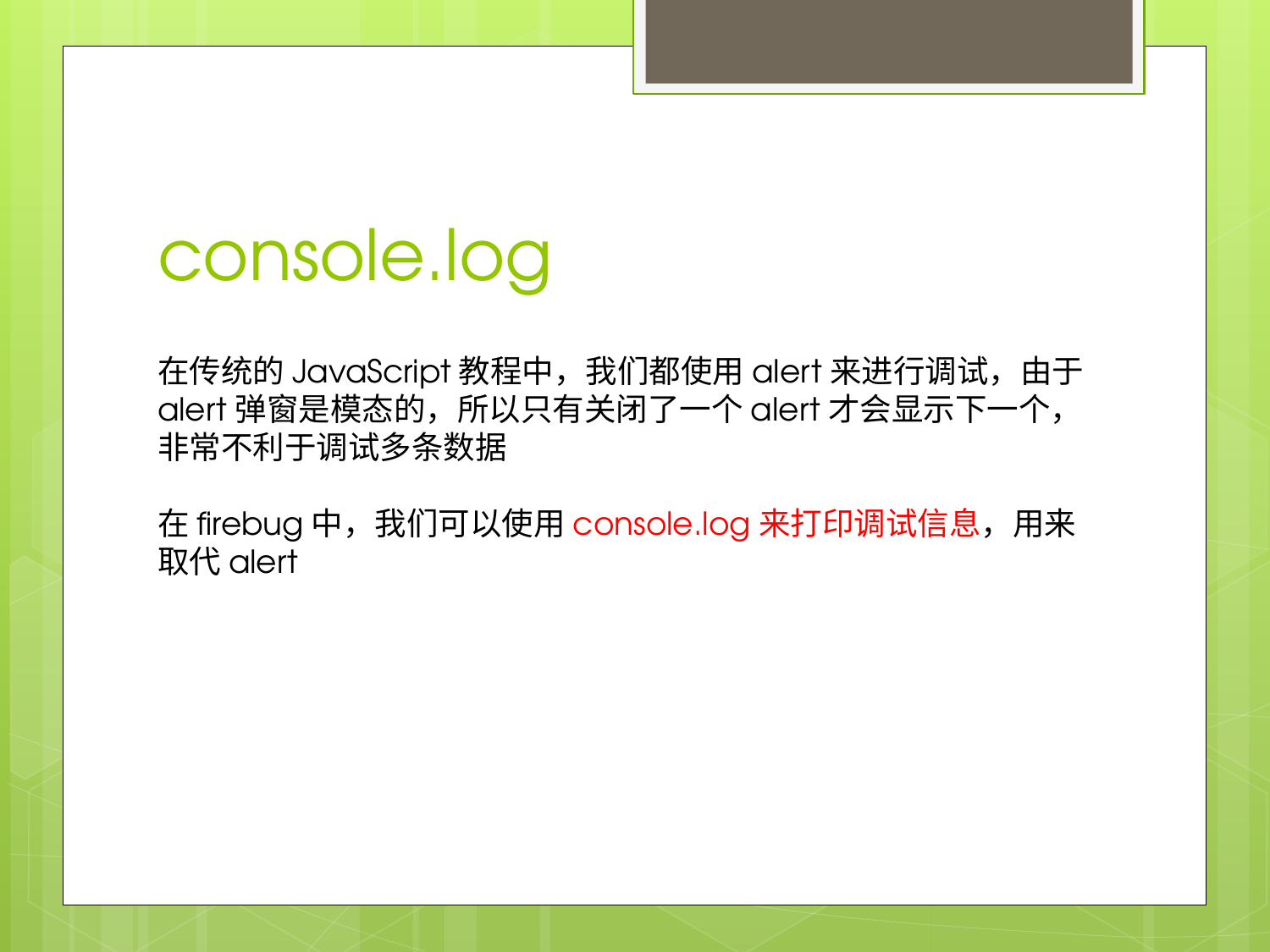

# console.log
在传统的JavaScript教程中，我们都使用alert来进行调试，由于alert弹窗是模态的，所以只有关闭了一个alert才会显示下一个，非常不利于调试多条数据

在firebug中，我们可以使用console.log来打印调试信息，用来取代alert